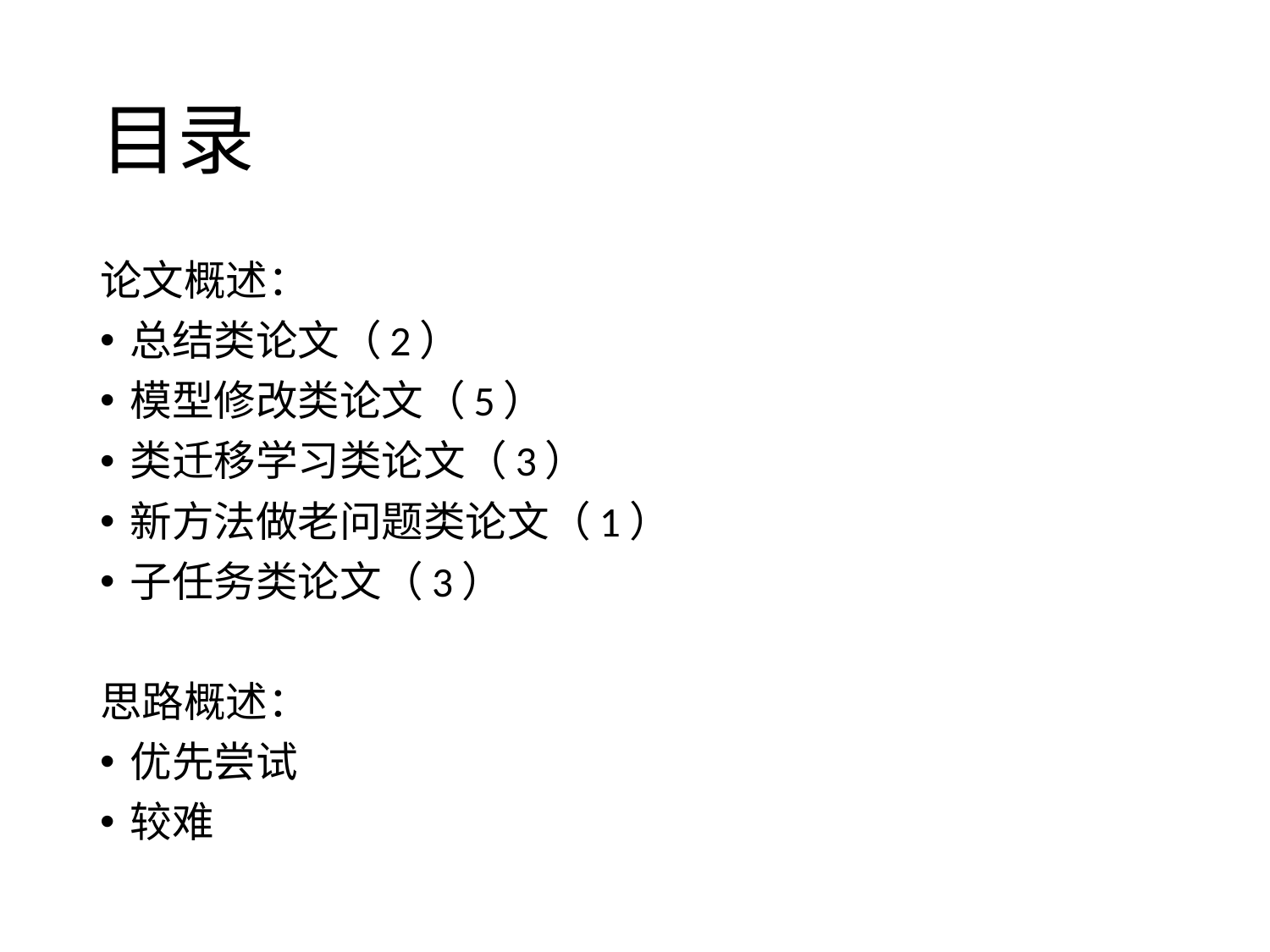

# 目录
论文概述：
总结类论文（2）
模型修改类论文（5）
类迁移学习类论文（3）
新方法做老问题类论文（1）
子任务类论文（3）

思路概述：
优先尝试
较难